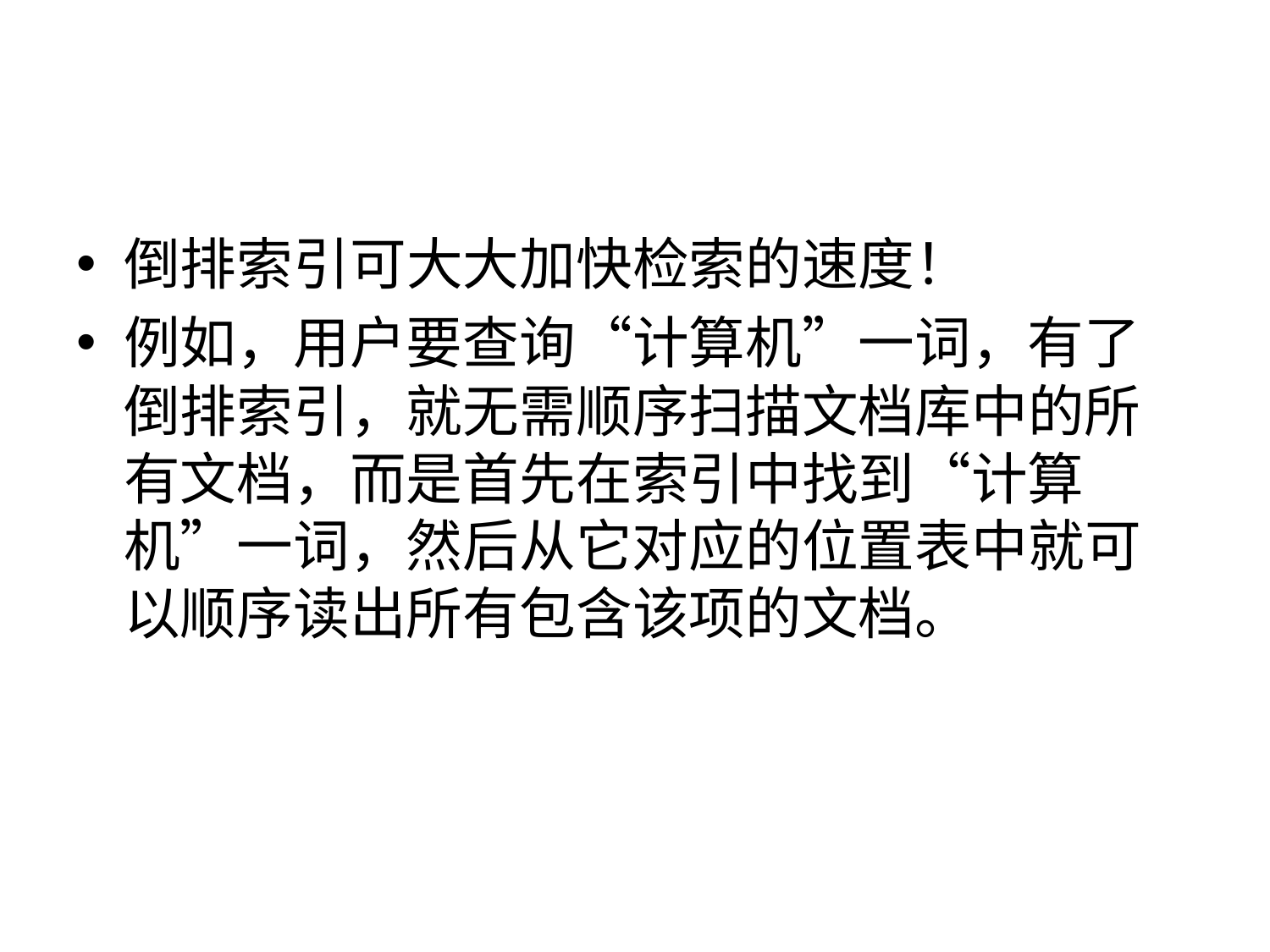

#
倒排索引可大大加快检索的速度！
例如，用户要查询“计算机”一词，有了倒排索引，就无需顺序扫描文档库中的所有文档，而是首先在索引中找到“计算机”一词，然后从它对应的位置表中就可以顺序读出所有包含该项的文档。